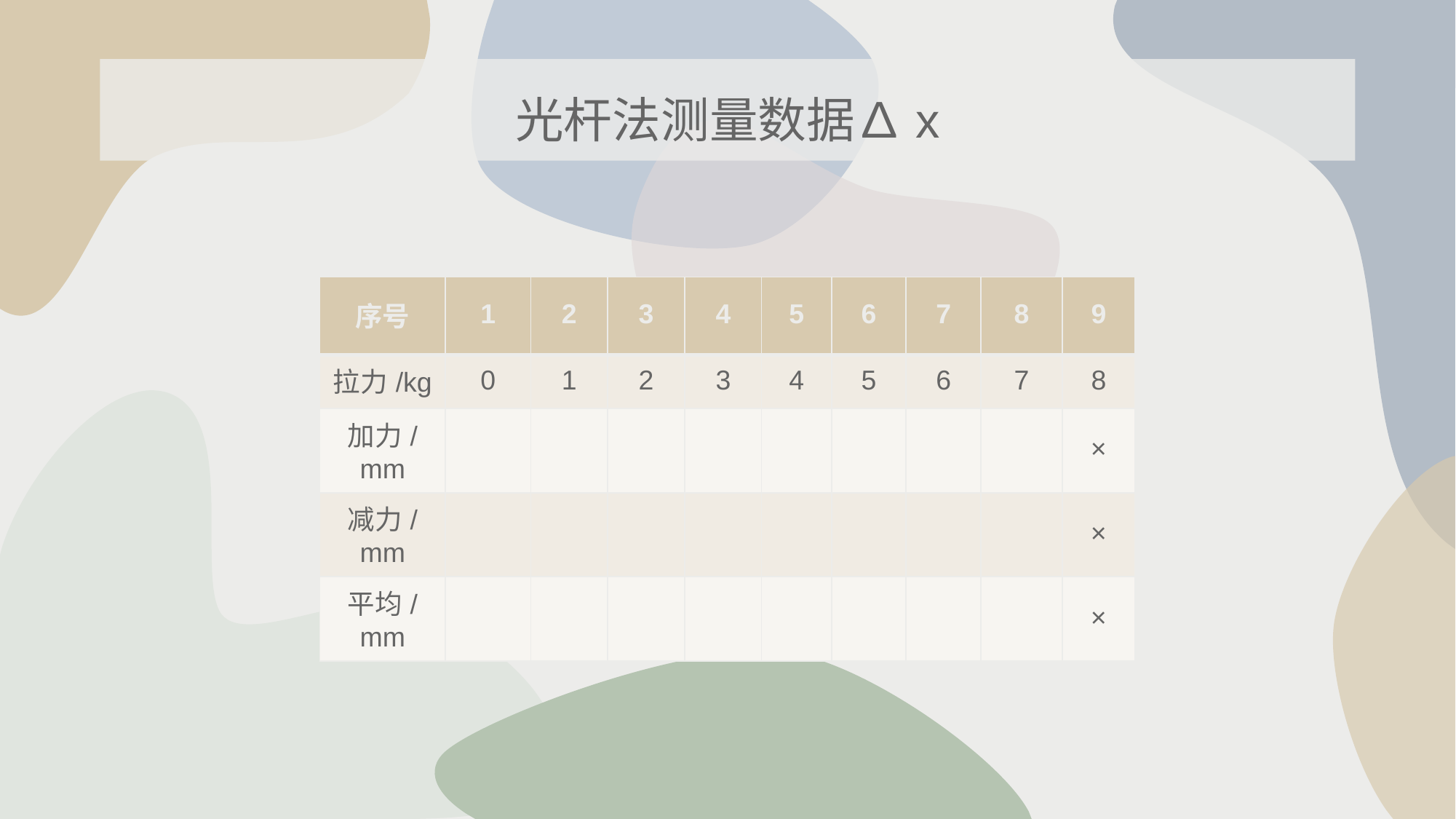

# 光杆法测量数据∆x
| 序号 | 1 | 2 | 3 | 4 | 5 | 6 | 7 | 8 | 9 |
| --- | --- | --- | --- | --- | --- | --- | --- | --- | --- |
| 拉力/kg | 0 | 1 | 2 | 3 | 4 | 5 | 6 | 7 | 8 |
| 加力/mm |  |  |  |  |  |  |  |  | × |
| 减力/mm |  |  |  |  |  |  |  |  | × |
| 平均/mm |  |  |  |  |  |  |  |  | × |